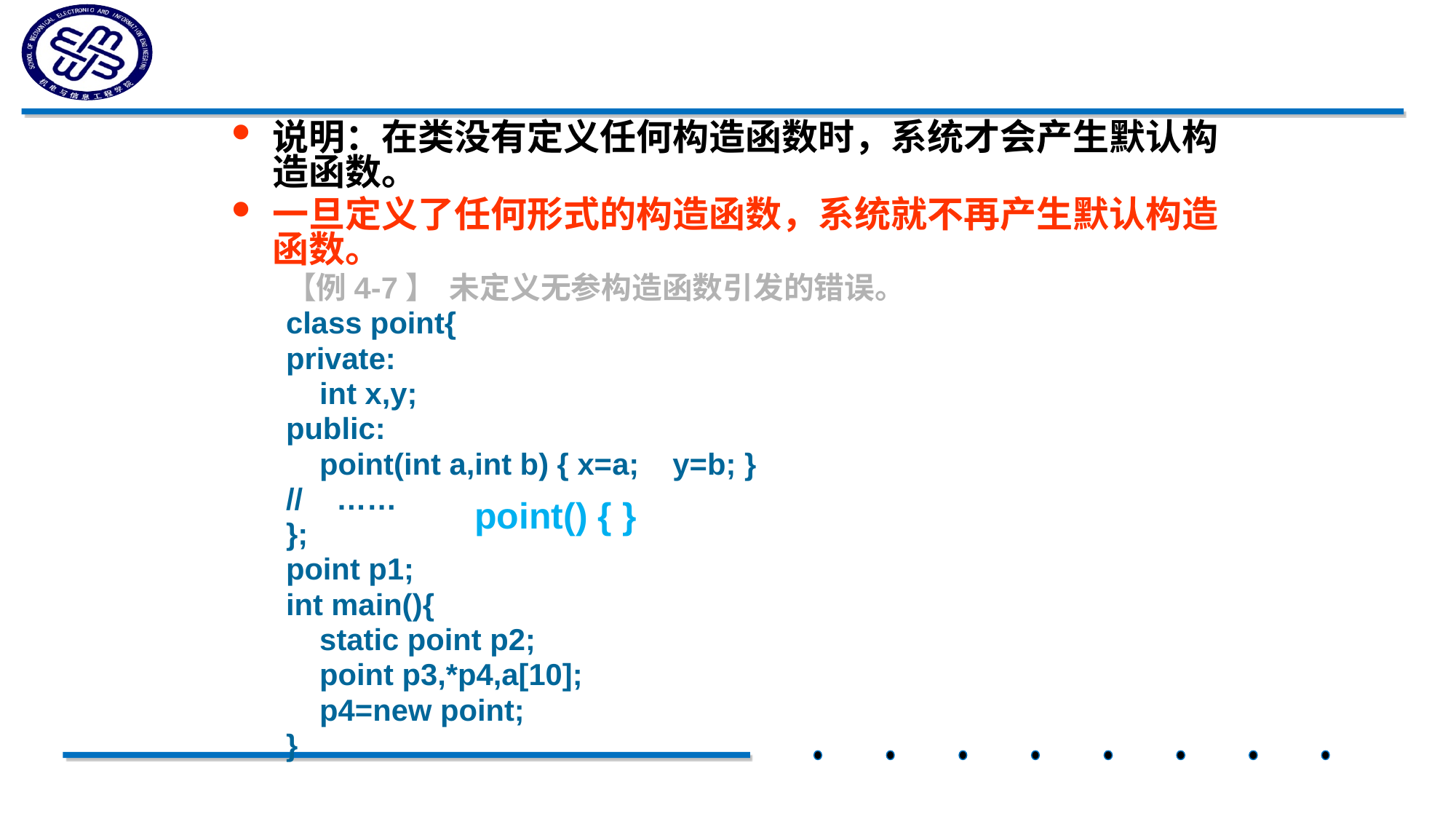

说明：在类没有定义任何构造函数时，系统才会产生默认构造函数。
一旦定义了任何形式的构造函数，系统就不再产生默认构造函数。
【例4-7】  未定义无参构造函数引发的错误。
class point{
private:
    int x,y;
public:
    point(int a,int b) { x=a;    y=b; }
//    ……
};
point p1;
int main(){
    static point p2;
    point p3,*p4,a[10];
    p4=new point;
}
point() { }